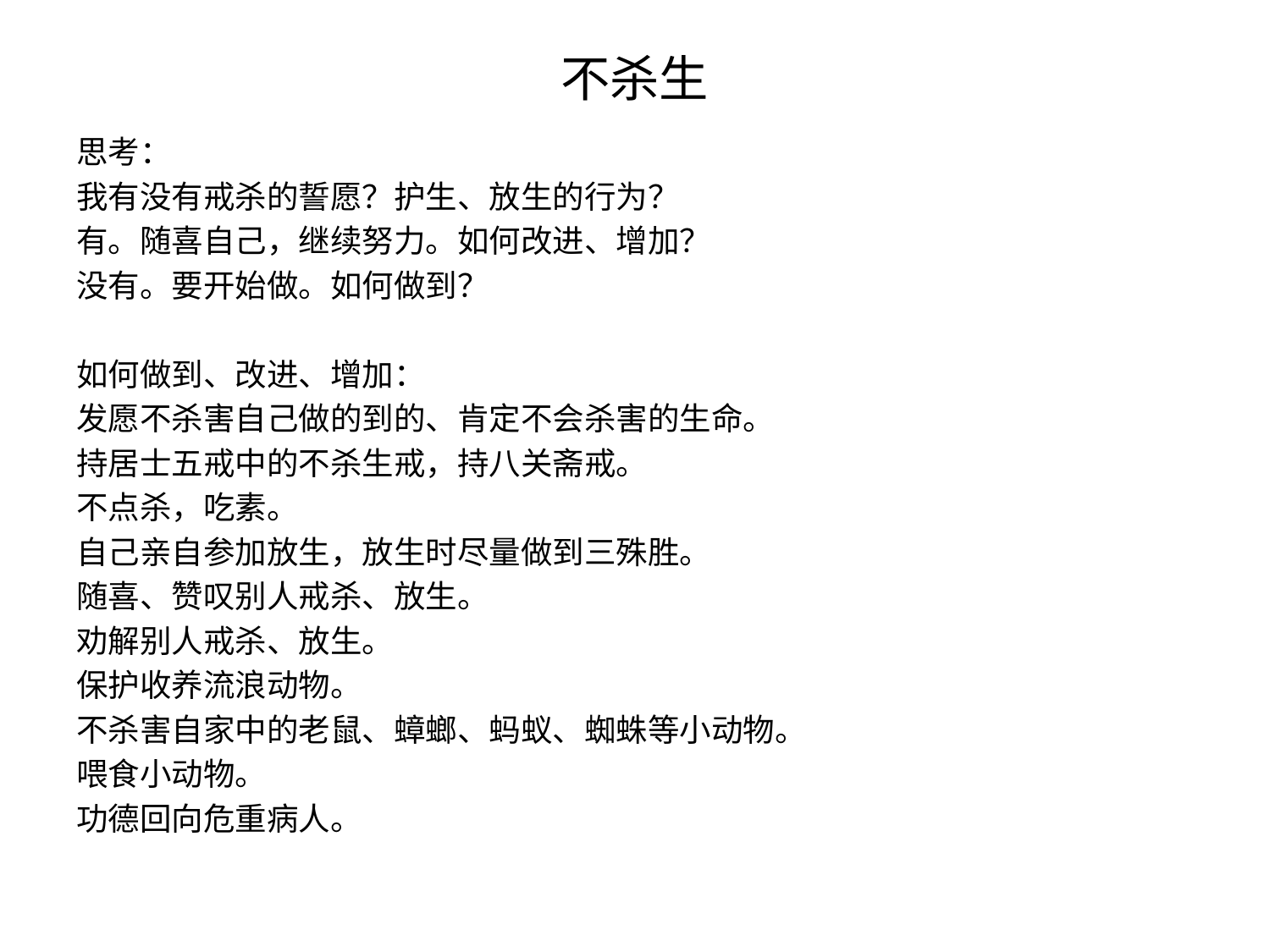

# 不杀生
思考：
我有没有戒杀的誓愿？护生、放生的行为？
有。随喜自己，继续努力。如何改进、增加？
没有。要开始做。如何做到？

如何做到、改进、增加：
发愿不杀害自己做的到的、肯定不会杀害的生命。
持居士五戒中的不杀生戒，持八关斋戒。
不点杀，吃素。
自己亲自参加放生，放生时尽量做到三殊胜。
随喜、赞叹别人戒杀、放生。
劝解别人戒杀、放生。
保护收养流浪动物。
不杀害自家中的老鼠、蟑螂、蚂蚁、蜘蛛等小动物。
喂食小动物。
功德回向危重病人。